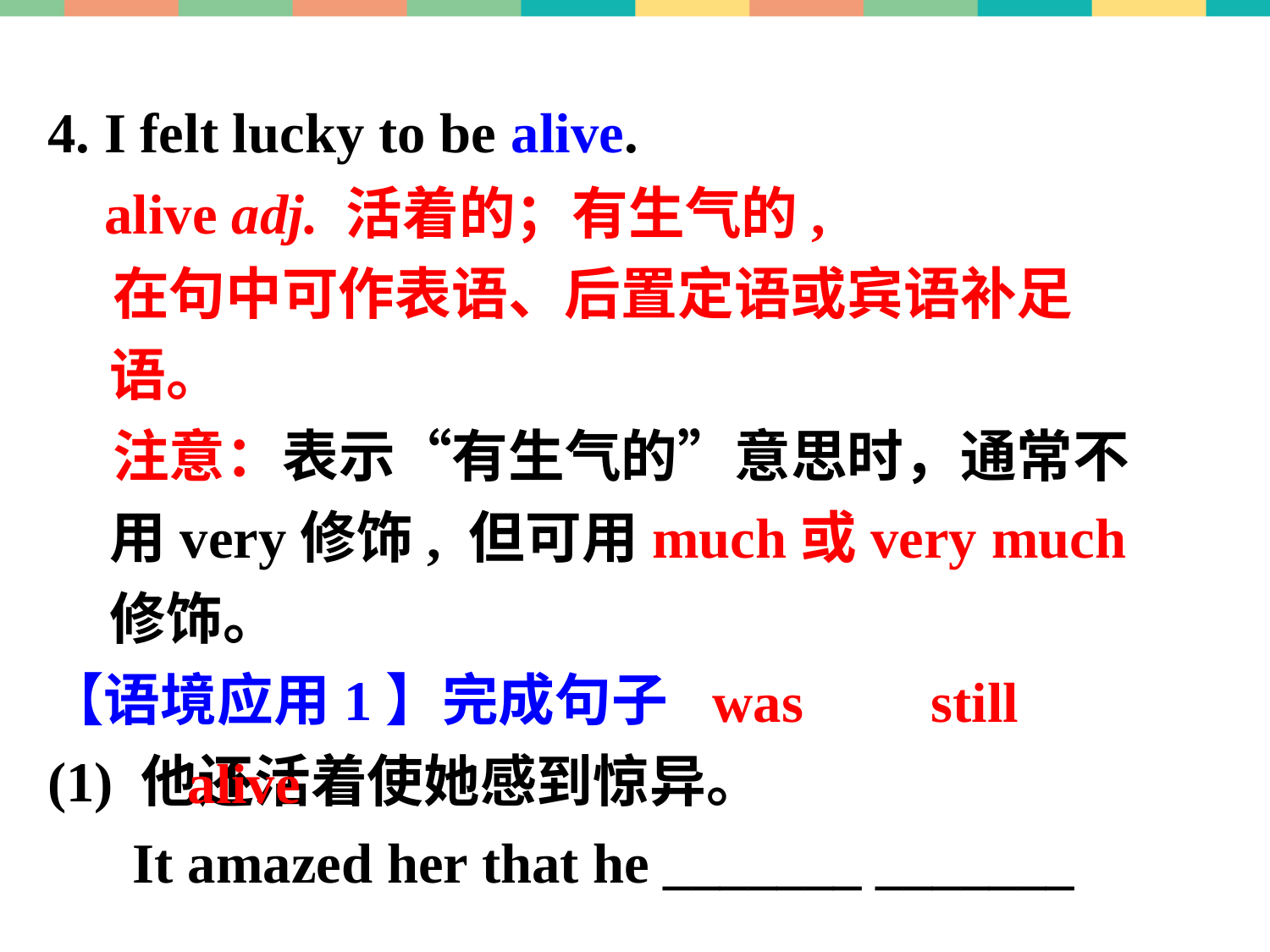

4. I felt lucky to be alive.
    alive adj. 活着的；有生气的,
    在句中可作表语、后置定语或宾语补足语。
    注意：表示“有生气的”意思时，通常不用very修饰, 但可用much或very much修饰。
【语境应用1】完成句子
(1) 他还活着使她感到惊异。
      It amazed her that he _______ _______
      _______.
                                     was         still
alive